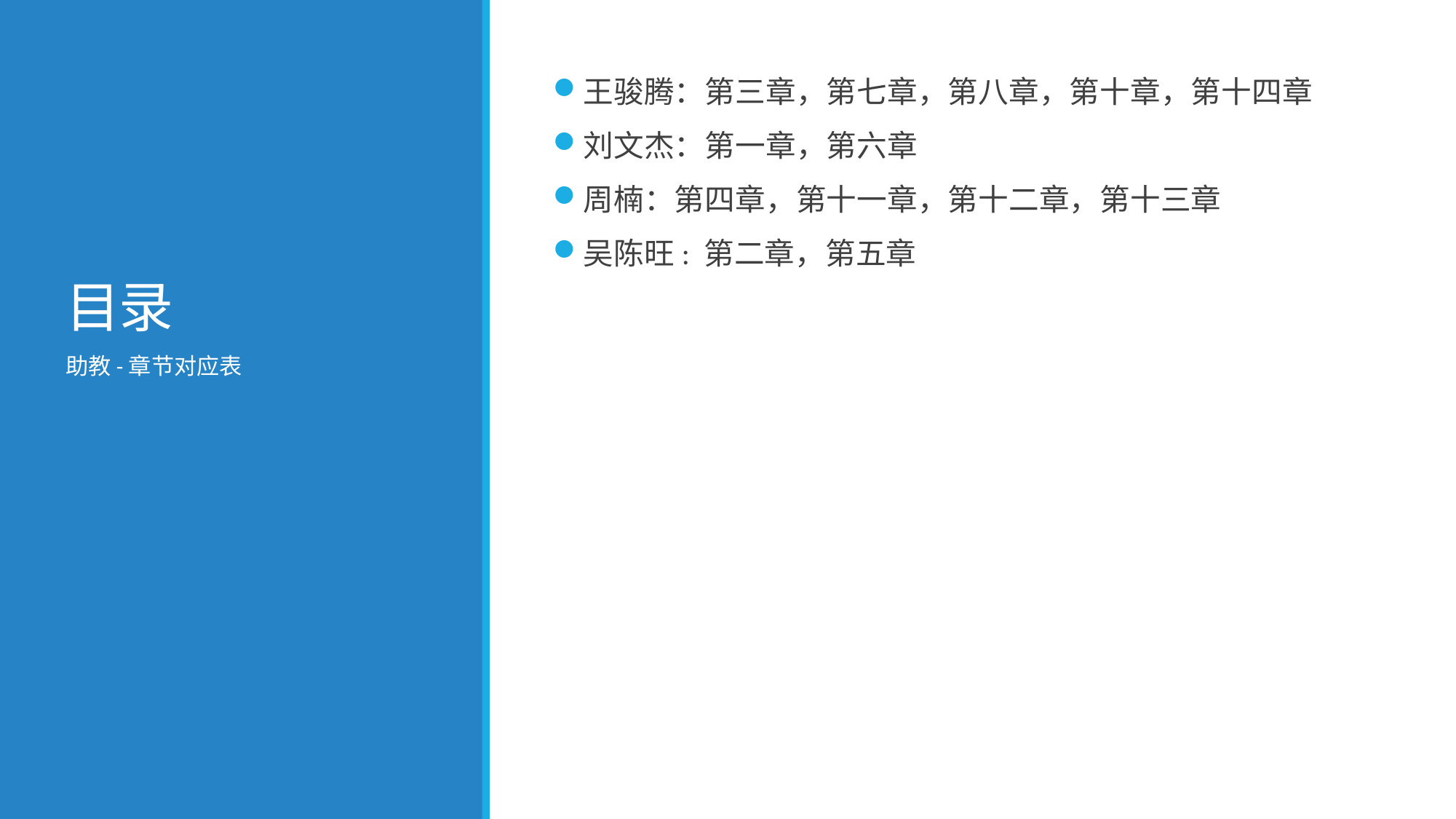

# 目录
王骏腾：第三章，第七章，第八章，第十章，第十四章
刘文杰：第一章，第六章
周楠：第四章，第十一章，第十二章，第十三章
吴陈旺: 第二章，第五章
助教-章节对应表